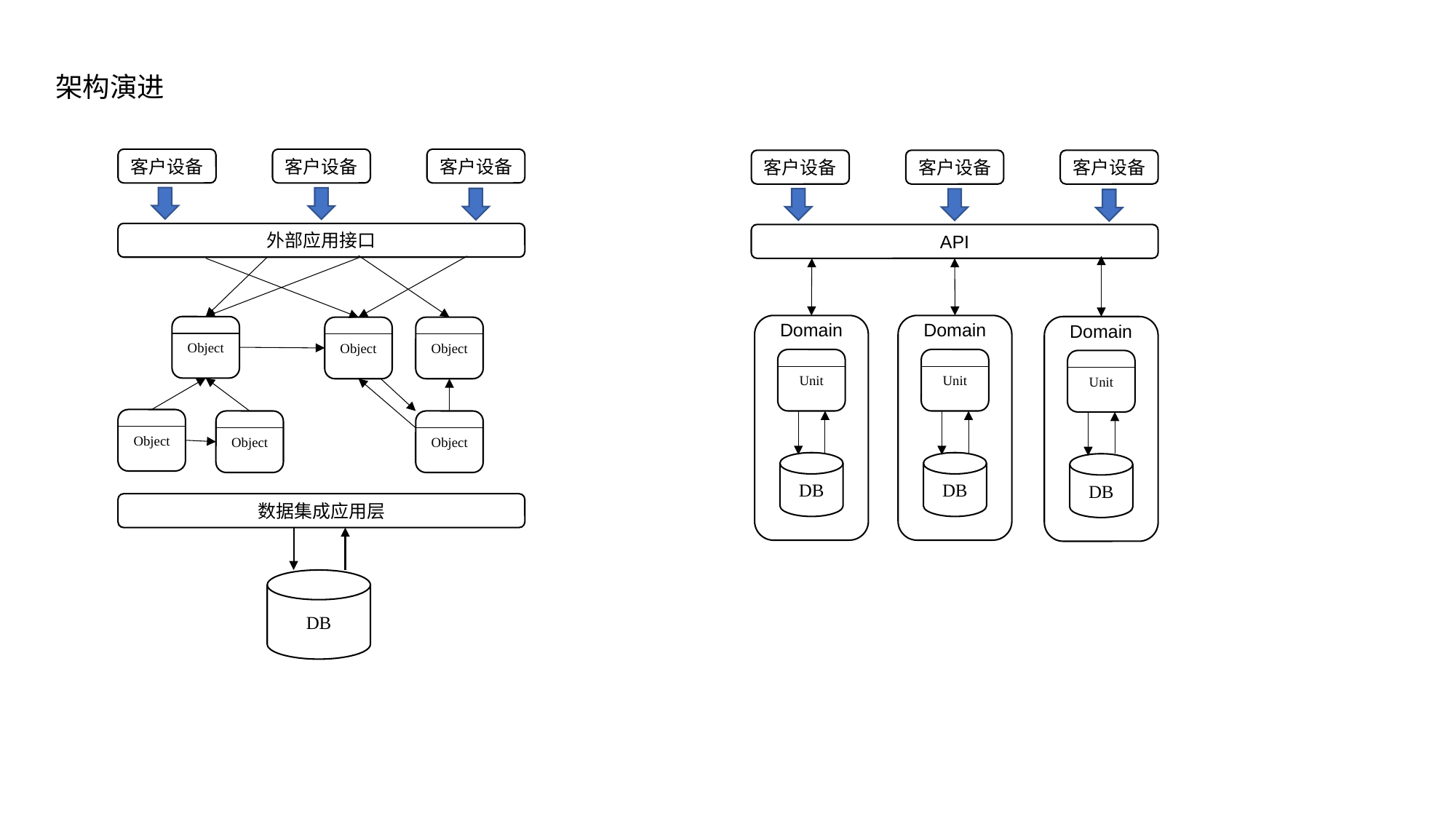

架构演进
客户设备
客户设备
客户设备
客户设备
客户设备
客户设备

外部应用接口
API
Domain

Domain

Object
Domain

Object
Object
Unit
Unit
Unit
Object
Object
Object
DB
DB
DB
数据集成应用层
DB